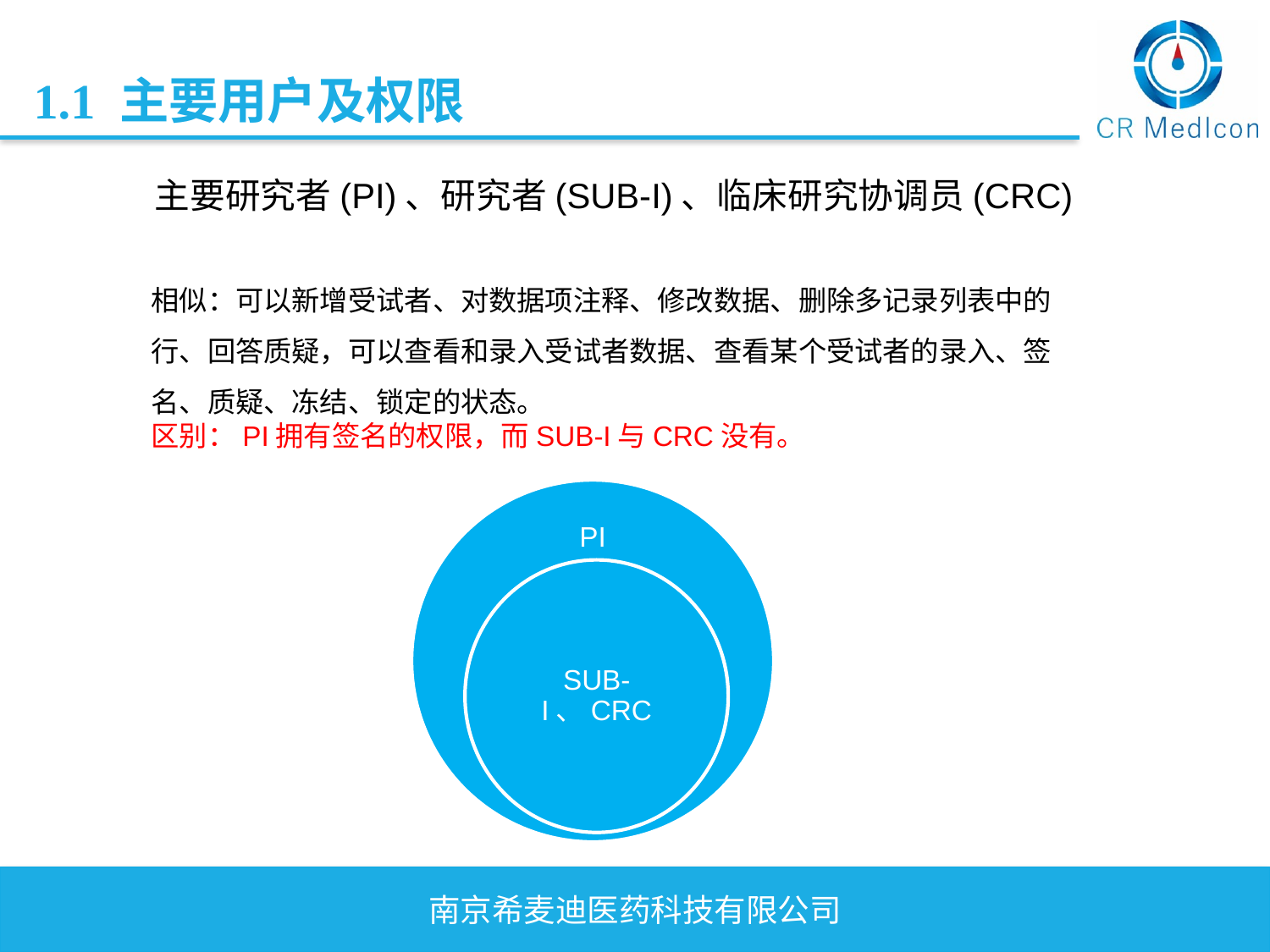

1.1 主要用户及权限
主要研究者(PI)、研究者(SUB-I)、临床研究协调员(CRC)
相似：可以新增受试者、对数据项注释、修改数据、删除多记录列表中的行、回答质疑，可以查看和录入受试者数据、查看某个受试者的录入、签名、质疑、冻结、锁定的状态。
区别：PI拥有签名的权限，而SUB-I与CRC没有。
PI
SUB-I、CRC
南京希麦迪医药科技有限公司